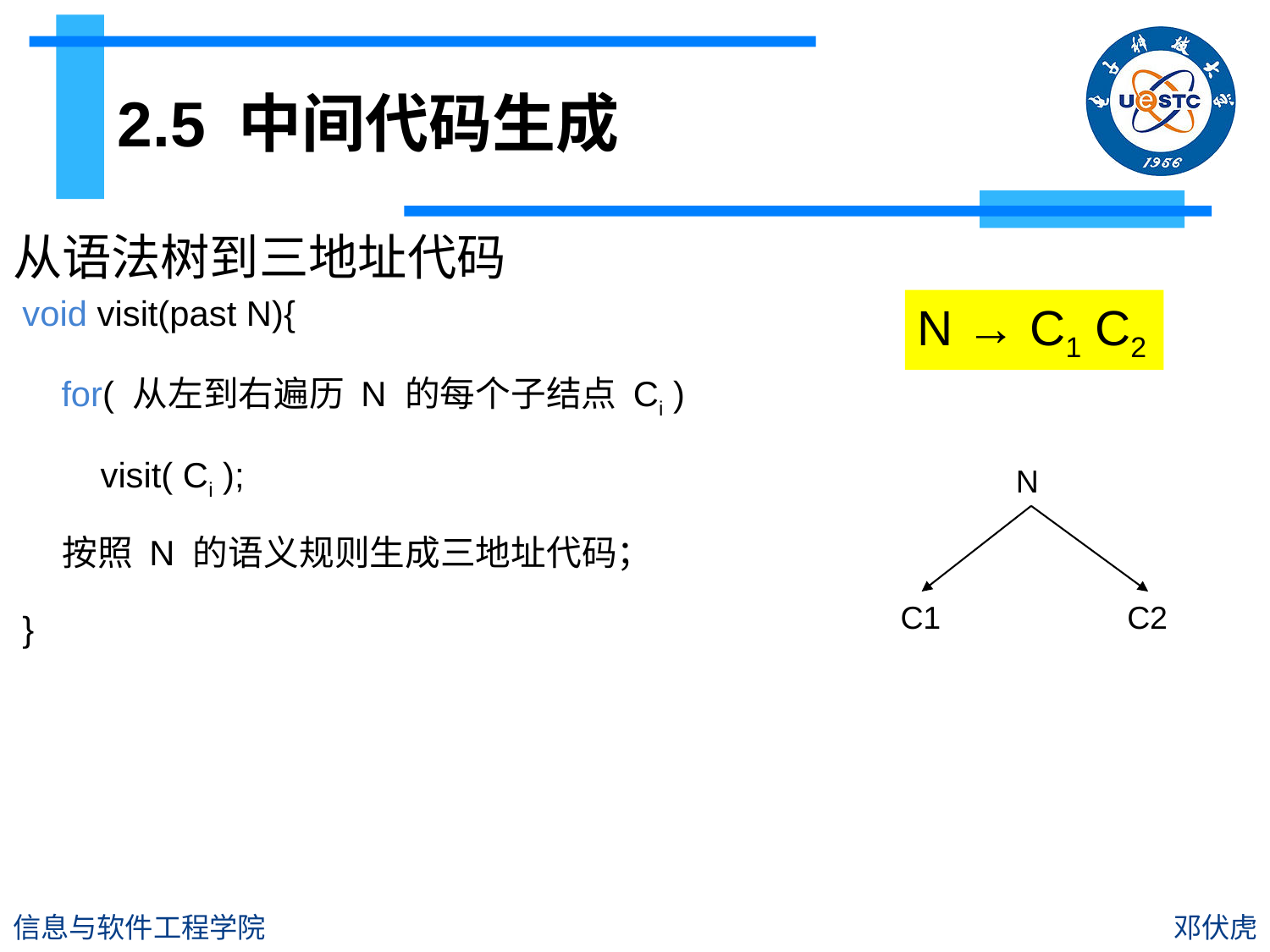

# 2.5 中间代码生成
从语法树到三地址代码
void visit(past N){

    for( 从左到右遍历 N 的每个子结点 Ci )

        visit( Ci );

    按照 N 的语义规则生成三地址代码；

}
N → C1 C2
N
C1
C2
51
信息与软件工程学院
邓伏虎